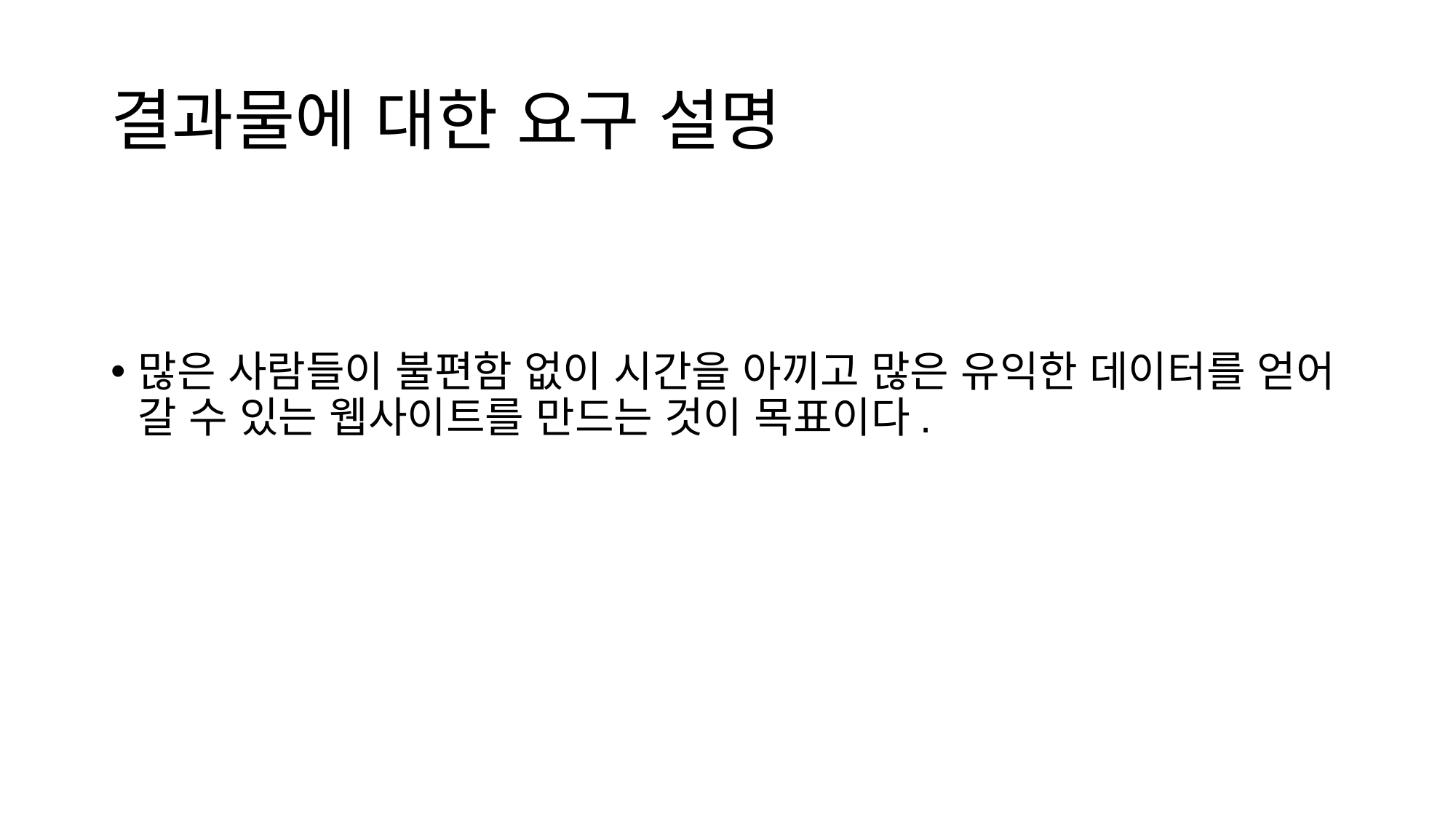

# 결과물에 대한 요구 설명

많은 사람들이 불편함 없이 시간을 아끼고 많은 유익한 데이터를 얻어 갈 수 있는 웹사이트를 만드는 것이 목표이다.